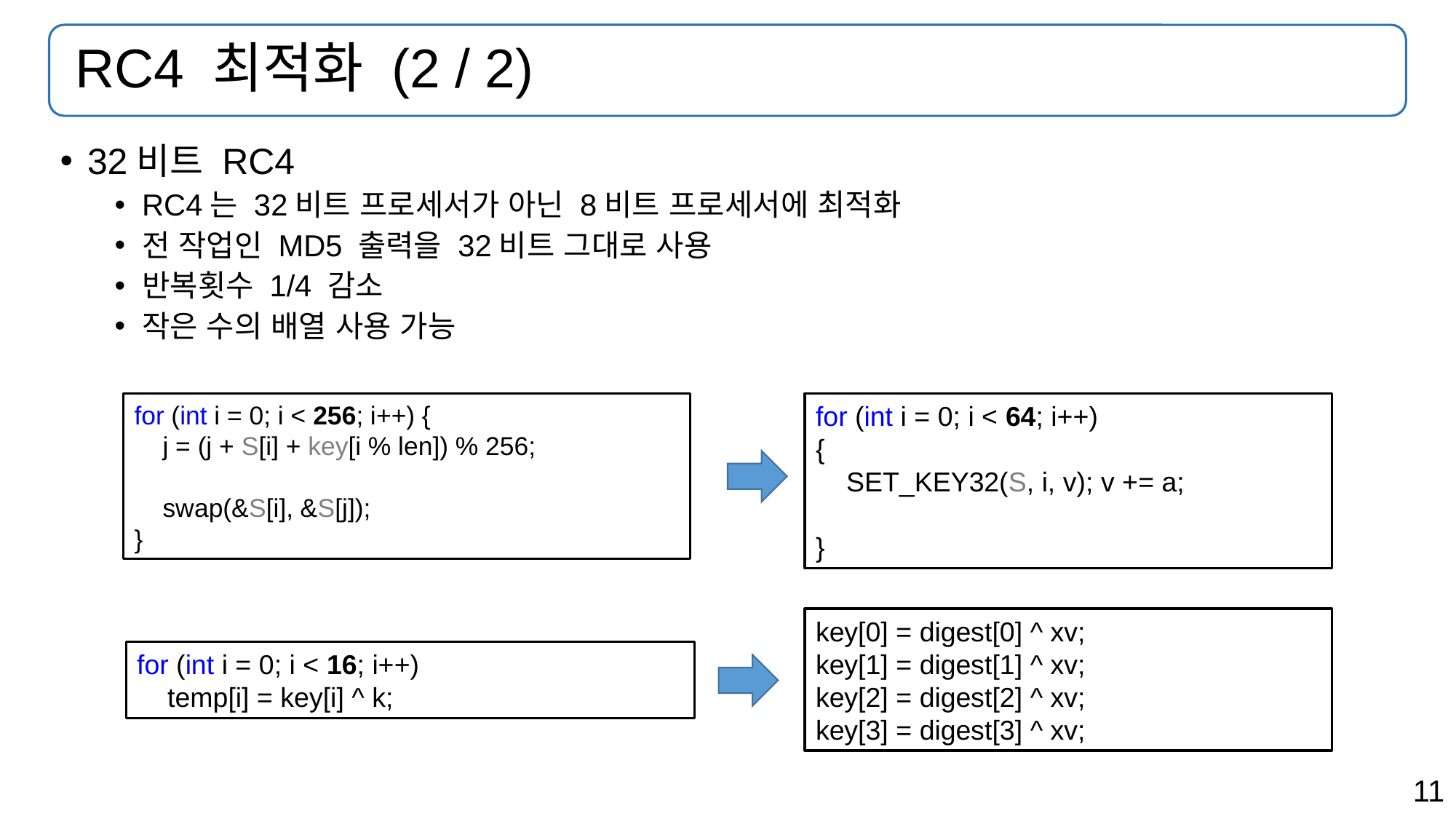

# RC4 최적화 (2 / 2)
32비트 RC4
RC4는 32비트 프로세서가 아닌 8비트 프로세서에 최적화
전 작업인 MD5 출력을 32비트 그대로 사용
반복횟수 1/4 감소
작은 수의 배열 사용 가능

for (int i = 0; i < 256; i++) {
    j = (j + S[i] + key[i % len]) % 256;

    swap(&S[i], &S[j]);
}
for (int i = 0; i < 64; i++)
{
    SET_KEY32(S, i, v); v += a;

}

key[0] = digest[0] ^ xv;
key[1] = digest[1] ^ xv;
key[2] = digest[2] ^ xv;
key[3] = digest[3] ^ xv;
for (int i = 0; i < 16; i++)
    temp[i] = key[i] ^ k;